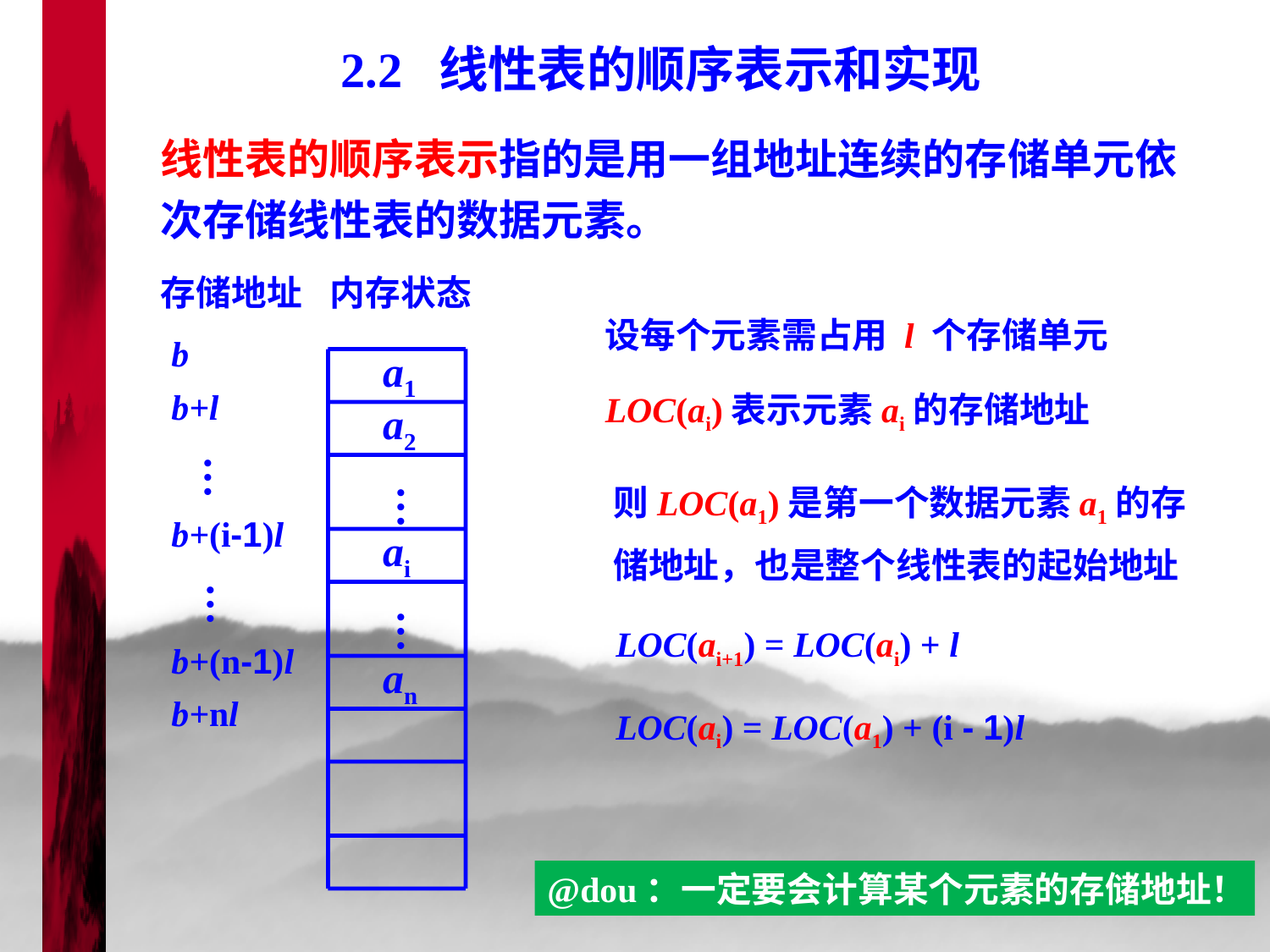

2.2  线性表的顺序表示和实现
线性表的顺序表示指的是用一组地址连续的存储单元依次存储线性表的数据元素。
存储地址
内存状态
b
a1

a2

…
ai

…
an

b+l
…
b+(i-1)l
…
b+(n-1)l
b+nl
设每个元素需占用 l 个存储单元
LOC(ai)表示元素ai的存储地址
则LOC(a1)是第一个数据元素a1的存储地址，也是整个线性表的起始地址
LOC(ai+1) = LOC(ai) + l
LOC(ai) = LOC(a1) + (i - 1)l
@dou：一定要会计算某个元素的存储地址！